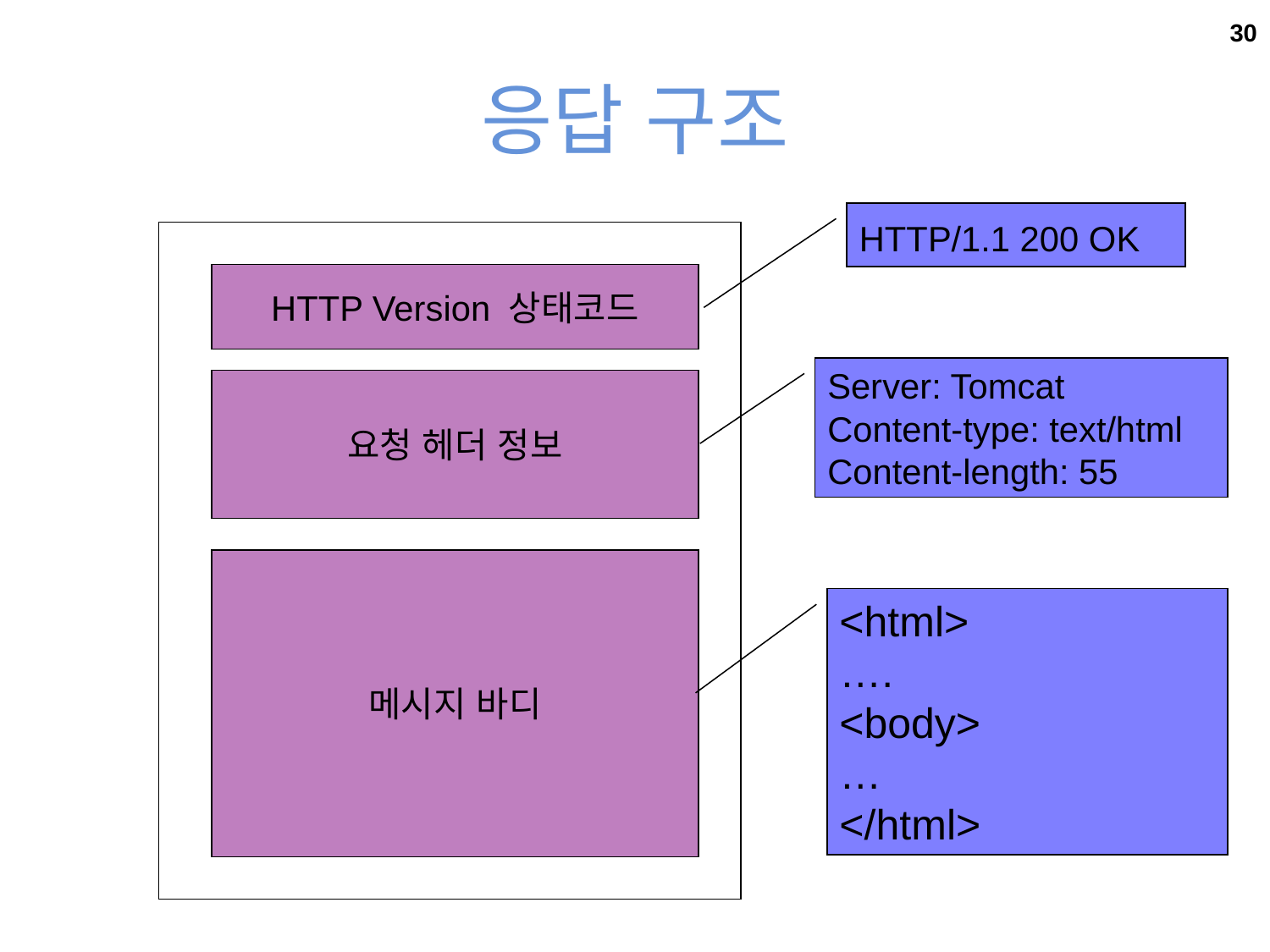

30
# 응답 구조
HTTP/1.1 200 OK

HTTP Version 상태코드
Server: Tomcat
Content-type: text/html
Content-length: 55
요청 헤더 정보
메시지 바디
<html>
….
<body>
…
</html>